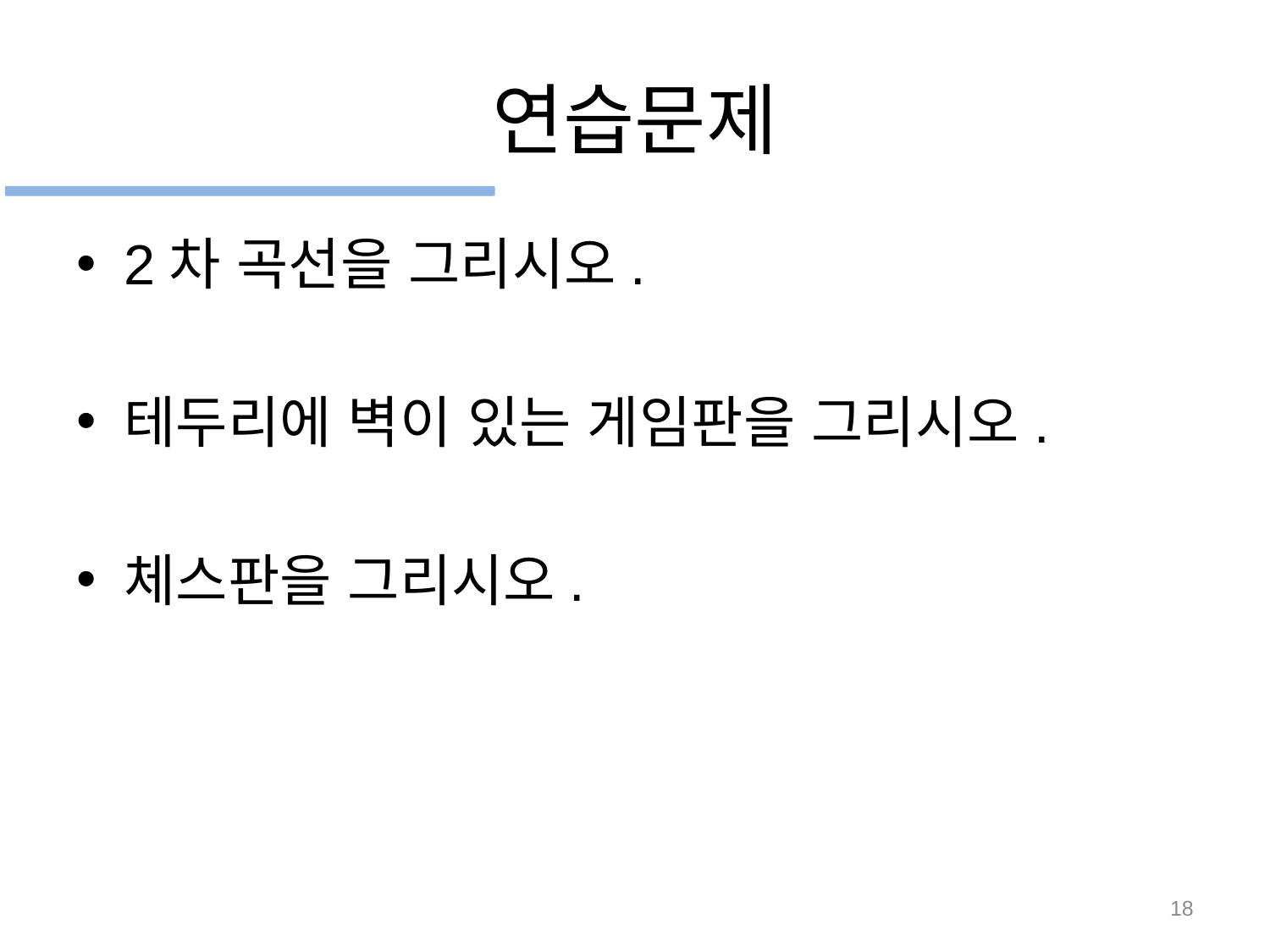

# 연습문제

2차 곡선을 그리시오.

테두리에 벽이 있는 게임판을 그리시오.

체스판을 그리시오.
18